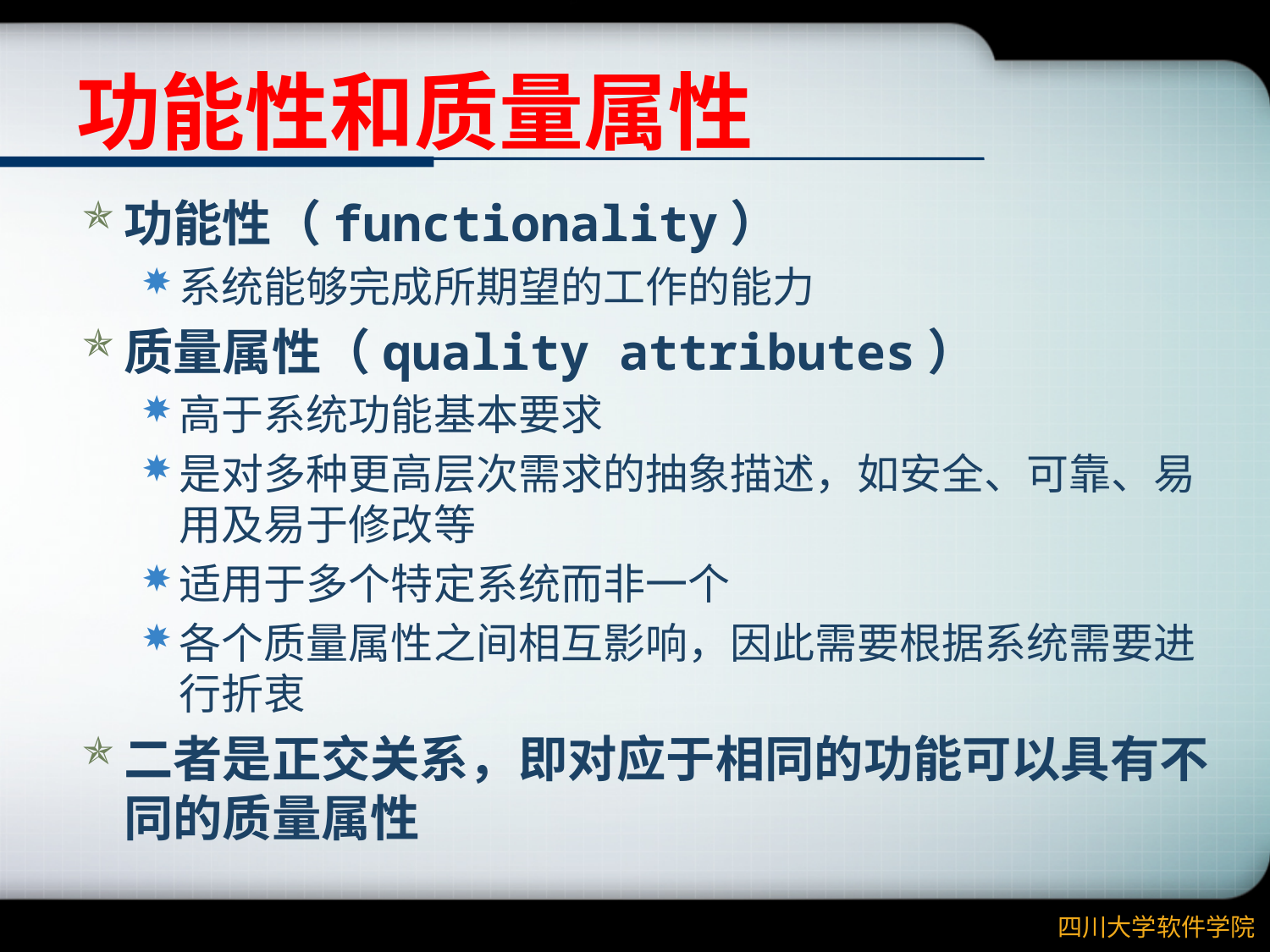

# 功能性和质量属性
功能性（functionality）
系统能够完成所期望的工作的能力
质量属性（quality attributes）
高于系统功能基本要求
是对多种更高层次需求的抽象描述，如安全、可靠、易用及易于修改等
适用于多个特定系统而非一个
各个质量属性之间相互影响，因此需要根据系统需要进行折衷
二者是正交关系，即对应于相同的功能可以具有不同的质量属性